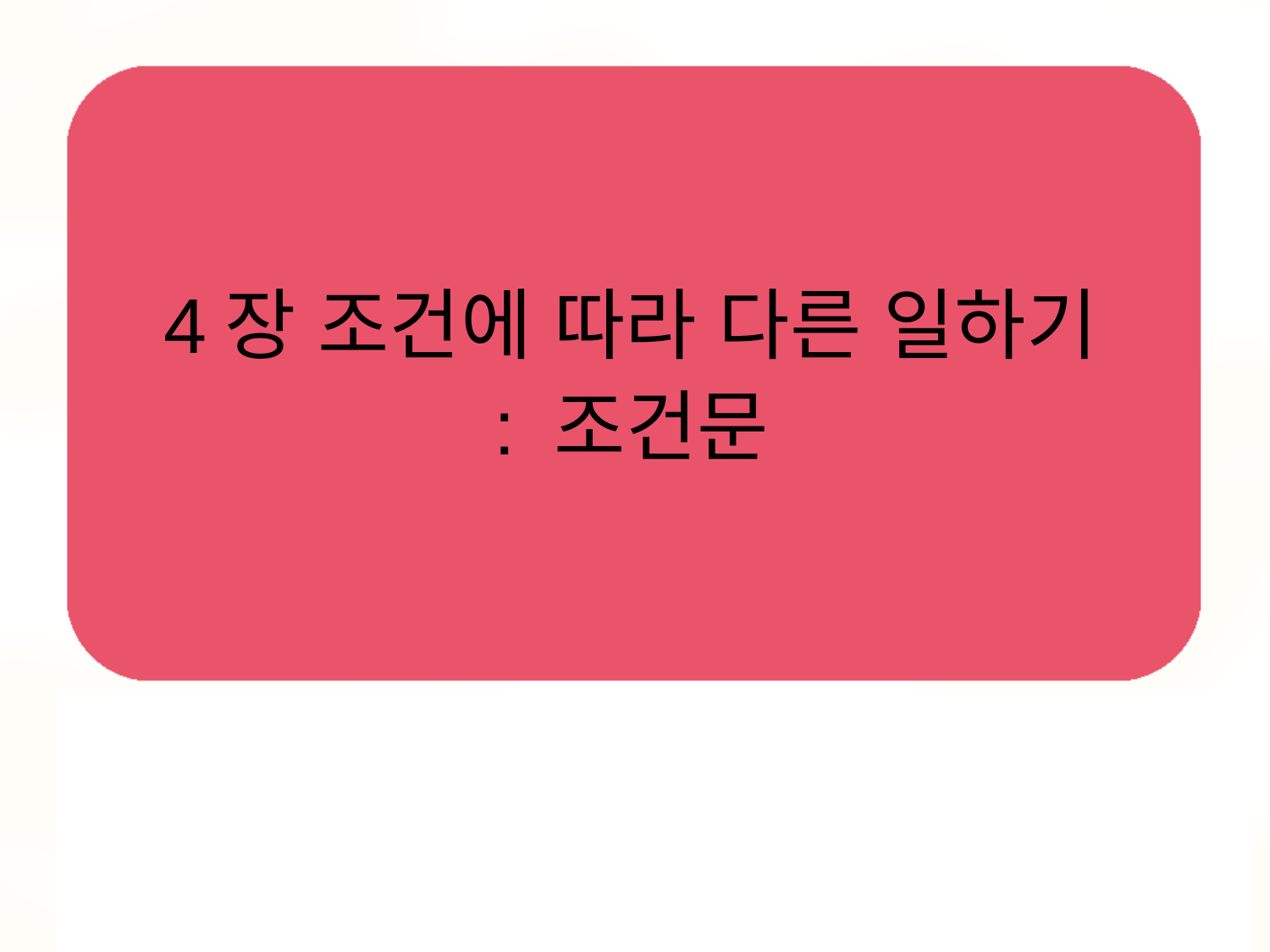

# 4장 조건에 따라 다른 일하기 : 조건문